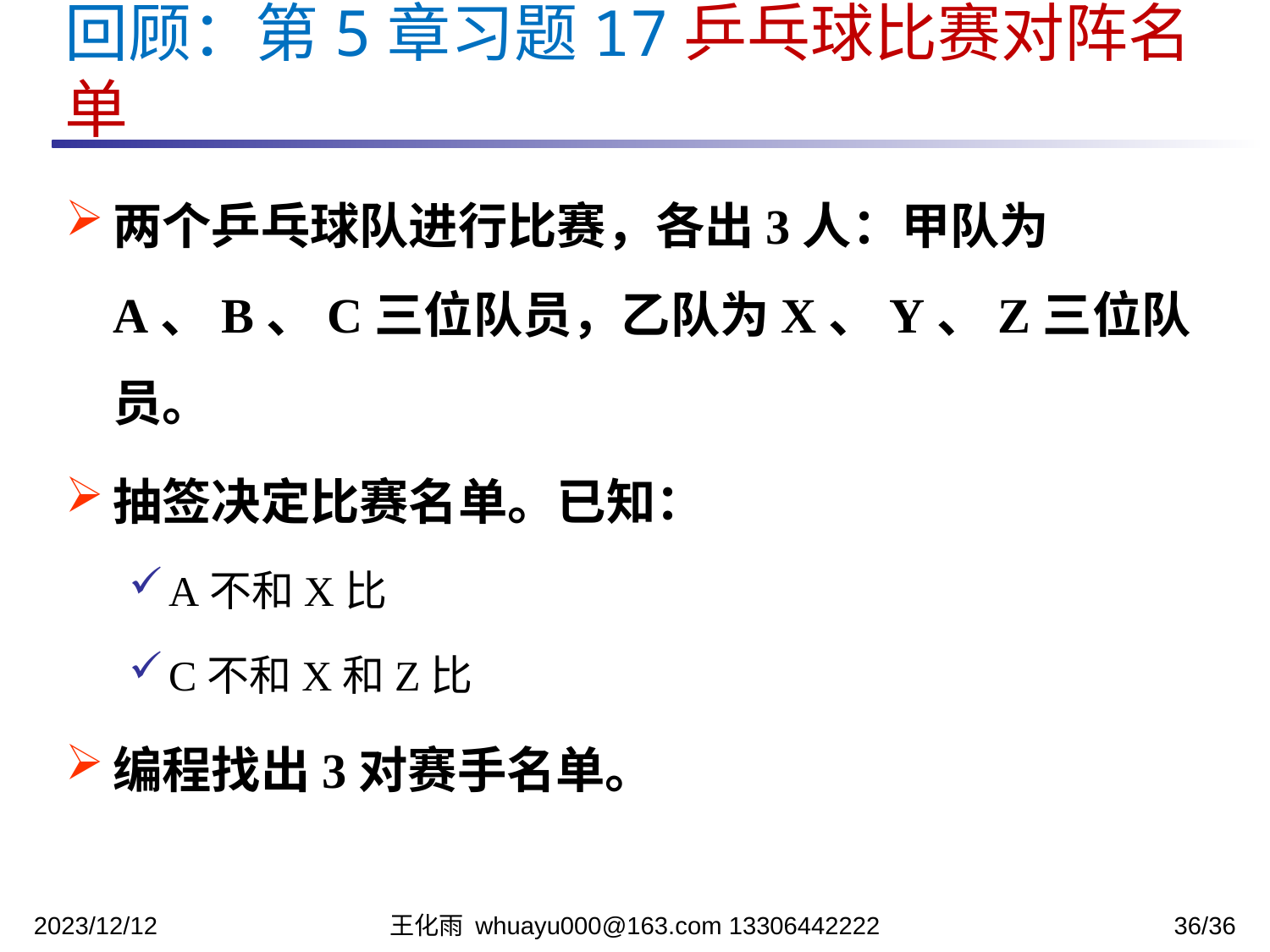

回顾：第5章习题17乒乓球比赛对阵名单
两个乒乓球队进行比赛，各出3人：甲队为A、B、C三位队员，乙队为X、Y、Z三位队员。
抽签决定比赛名单。已知：
A不和X比
C不和X和Z比
编程找出3对赛手名单。
2023/12/12
王化雨 whuayu000@163.com 13306442222
36/36